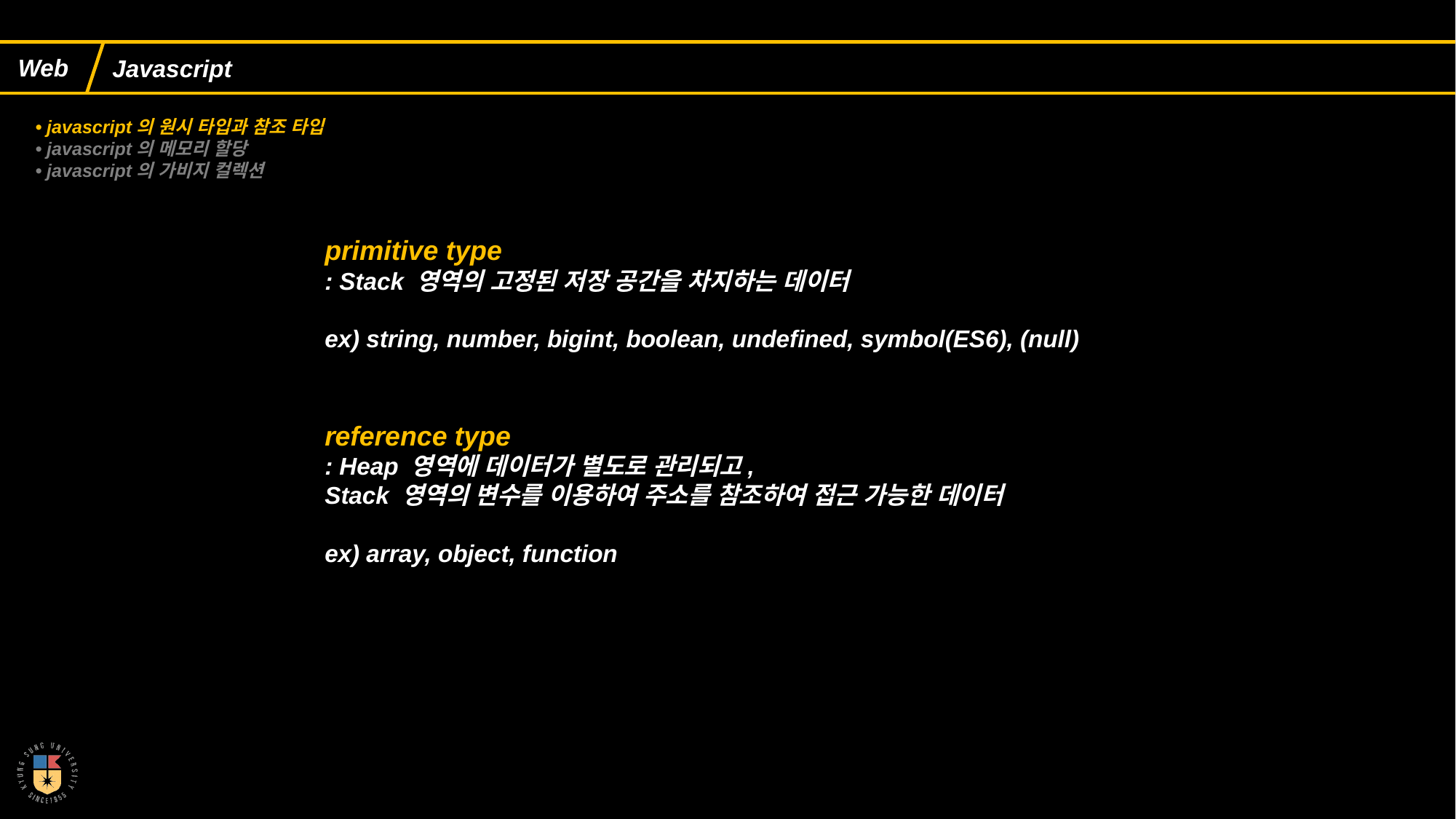

Javascript
• javascript의 원시 타입과 참조 타입
• javascript의 메모리 할당
• javascript의 가비지 컬렉션
primitive type
: Stack 영역의 고정된 저장 공간을 차지하는 데이터

ex) string, number, bigint, boolean, undefined, symbol(ES6), (null)

reference type
: Heap 영역에 데이터가 별도로 관리되고,
Stack 영역의 변수를 이용하여 주소를 참조하여 접근 가능한 데이터

ex) array, object, function